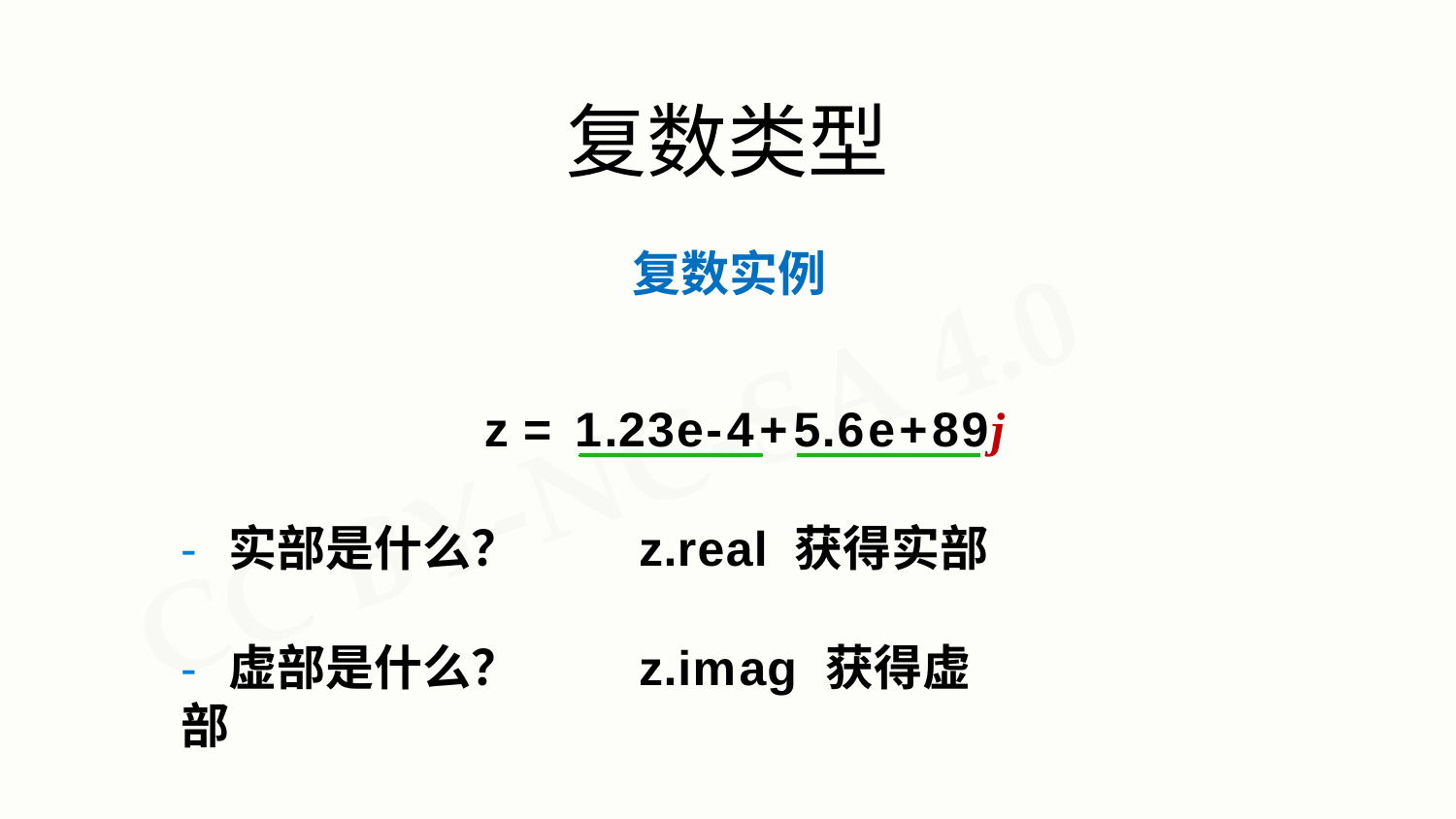

# 复数类型
复数实例

z = 1.23e-4+5.6e+89j

- 实部是什么？	z.real 获得实部

- 虚部是什么？	z.imag 获得虚部